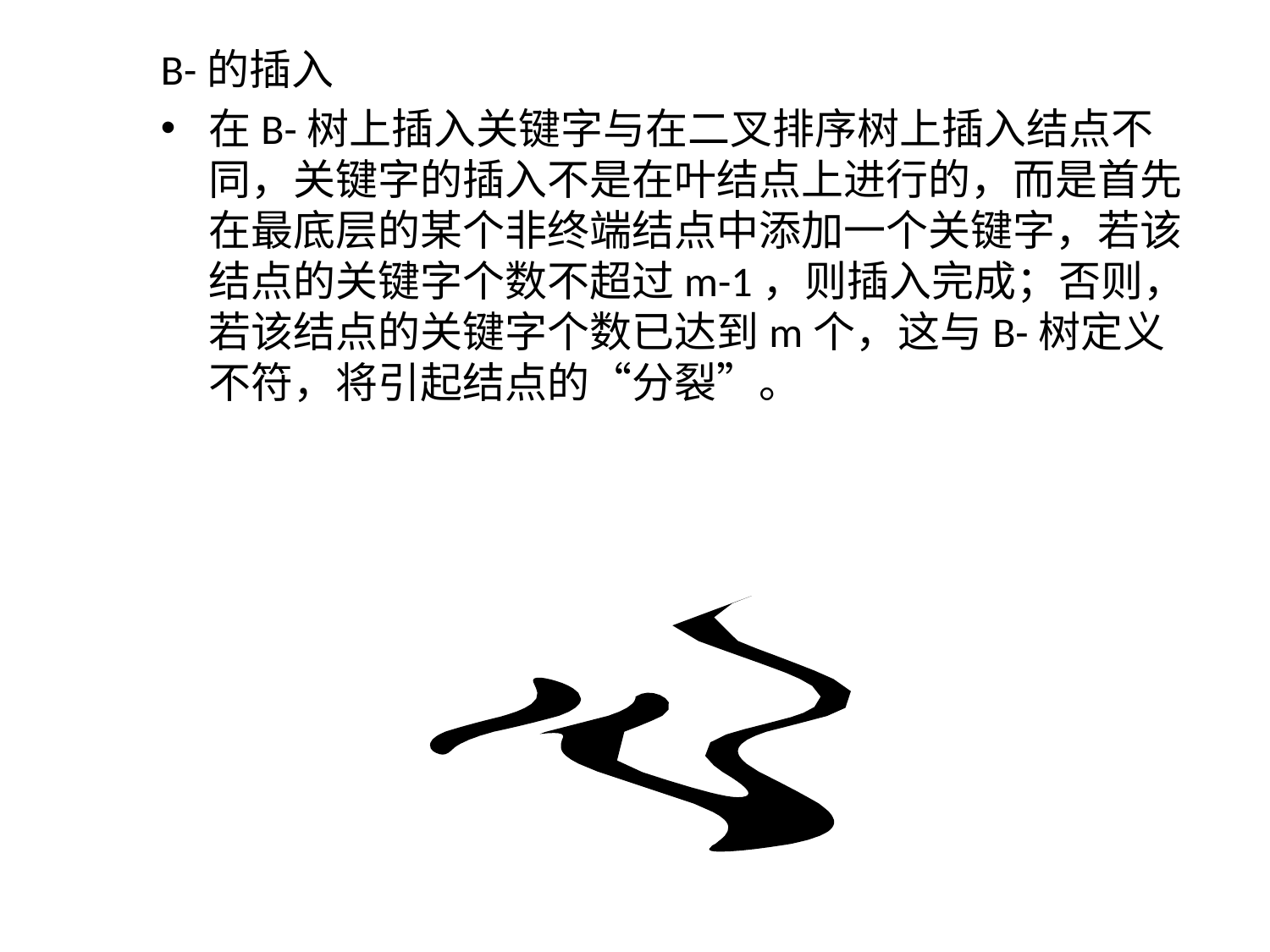

B-的插入
在B-树上插入关键字与在二叉排序树上插入结点不同，关键字的插入不是在叶结点上进行的，而是首先在最底层的某个非终端结点中添加一个关键字，若该结点的关键字个数不超过m-1，则插入完成；否则，若该结点的关键字个数已达到m个，这与B-树定义不符，将引起结点的“分裂”。
？